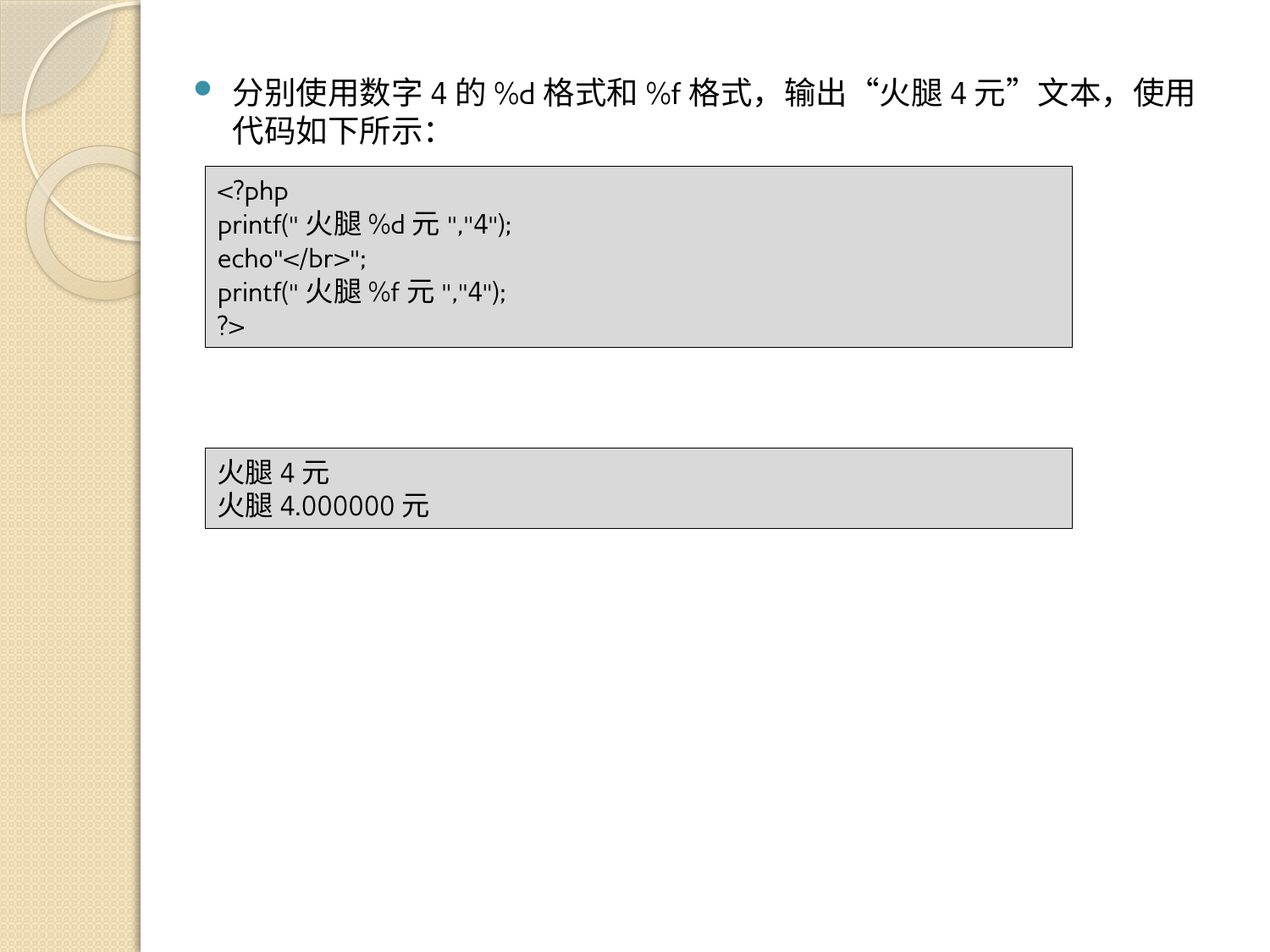

分别使用数字4的%d格式和%f格式，输出“火腿4元”文本，使用代码如下所示：
<?php
printf("火腿%d元","4");
echo"</br>";
printf("火腿%f元","4");
?>
火腿4元
火腿4.000000元